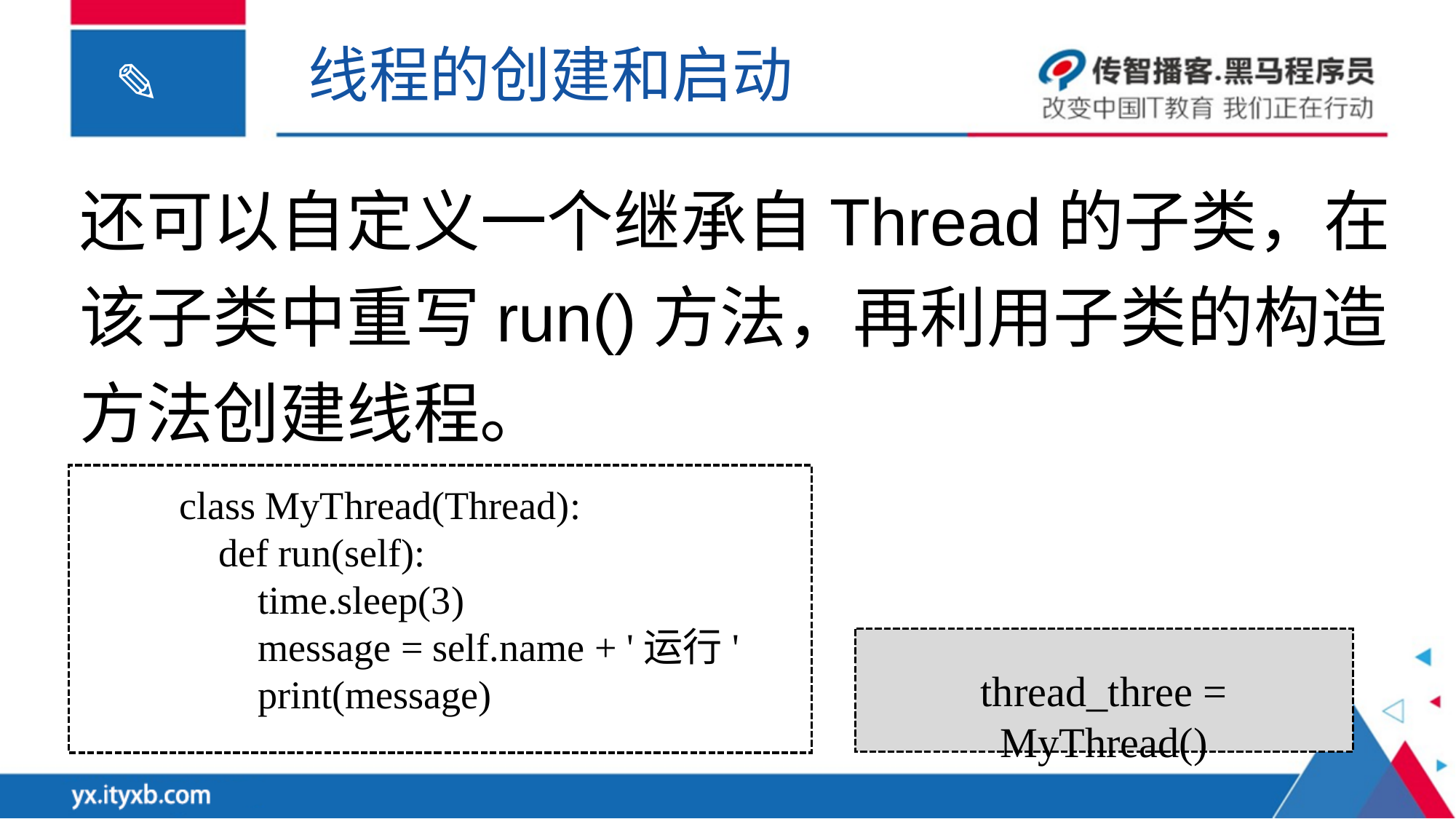

线程的创建和启动
还可以自定义一个继承自Thread的子类，在该子类中重写run()方法，再利用子类的构造方法创建线程。

class MyThread(Thread):
    def run(self):
        time.sleep(3)
        message = self.name + '运行'
        print(message)

thread_three = MyThread()